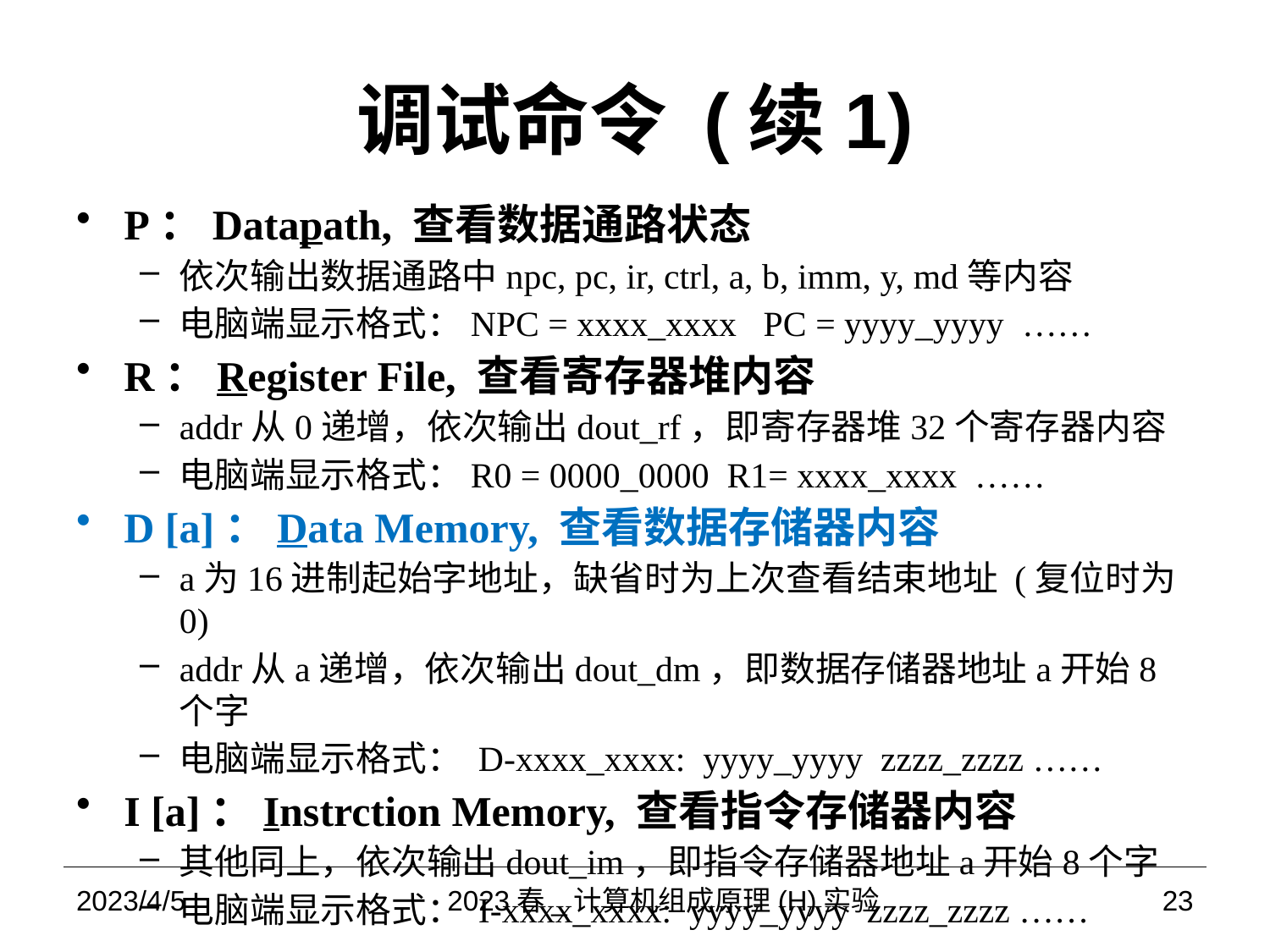

# 调试命令 (续1)
P：Datapath, 查看数据通路状态
依次输出数据通路中npc, pc, ir, ctrl, a, b, imm, y, md等内容
电脑端显示格式：NPC = xxxx_xxxx   PC = yyyy_yyyy  ……
R：Register File, 查看寄存器堆内容
addr从0递增，依次输出dout_rf，即寄存器堆32个寄存器内容
电脑端显示格式：R0 = 0000_0000  R1= xxxx_xxxx  ……
D [a]：Data Memory, 查看数据存储器内容
a为16进制起始字地址，缺省时为上次查看结束地址 (复位时为0)
addr从a递增，依次输出dout_dm，即数据存储器地址a开始8个字
电脑端显示格式： D-xxxx_xxxx:  yyyy_yyyy  zzzz_zzzz ……
I [a]：Instrction Memory, 查看指令存储器内容
其他同上，依次输出dout_im，即指令存储器地址a开始8个字
电脑端显示格式： I-xxxx_xxxx:  yyyy_yyyy  zzzz_zzzz ……

2023/4/5
2023春_计算机组成原理(H)实验
23